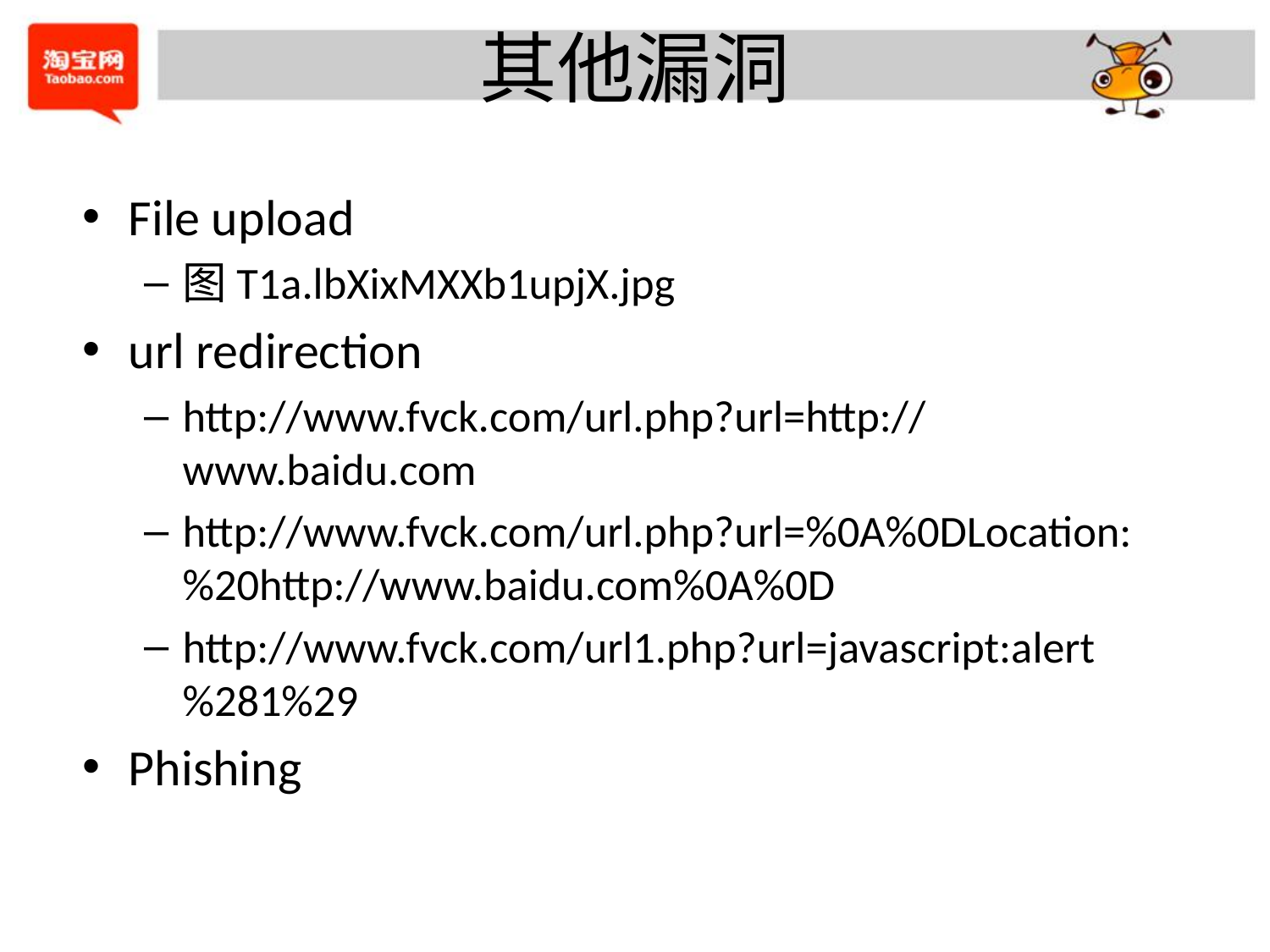

# 其他漏洞
File upload
图T1a.lbXixMXXb1upjX.jpg
url redirection
http://www.fvck.com/url.php?url=http://www.baidu.com
http://www.fvck.com/url.php?url=%0A%0DLocation:%20http://www.baidu.com%0A%0D
http://www.fvck.com/url1.php?url=javascript:alert%281%29
Phishing